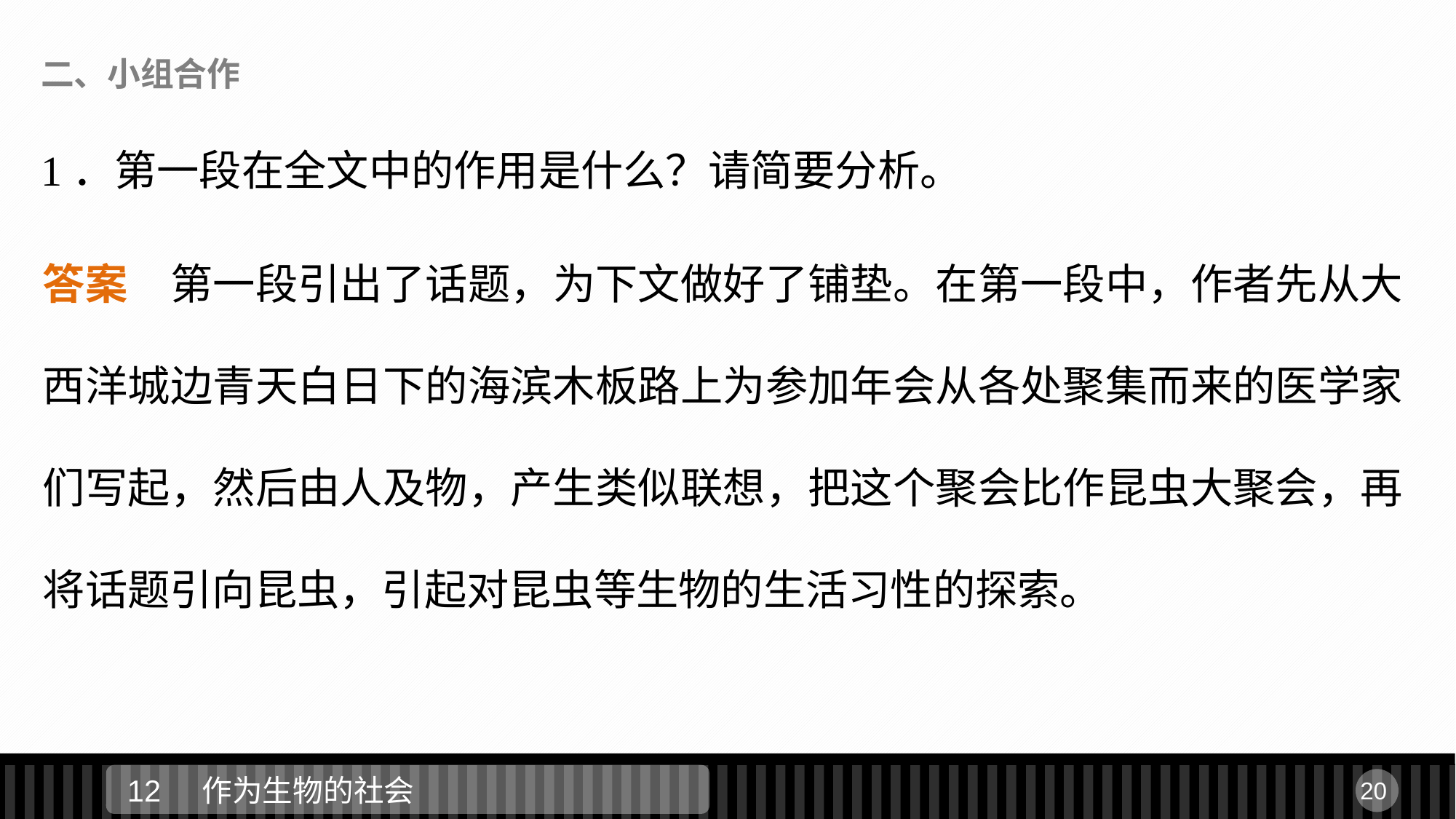

二、小组合作
1．第一段在全文中的作用是什么？请简要分析。
答案　第一段引出了话题，为下文做好了铺垫。在第一段中，作者先从大西洋城边青天白日下的海滨木板路上为参加年会从各处聚集而来的医学家们写起，然后由人及物，产生类似联想，把这个聚会比作昆虫大聚会，再将话题引向昆虫，引起对昆虫等生物的生活习性的探索。